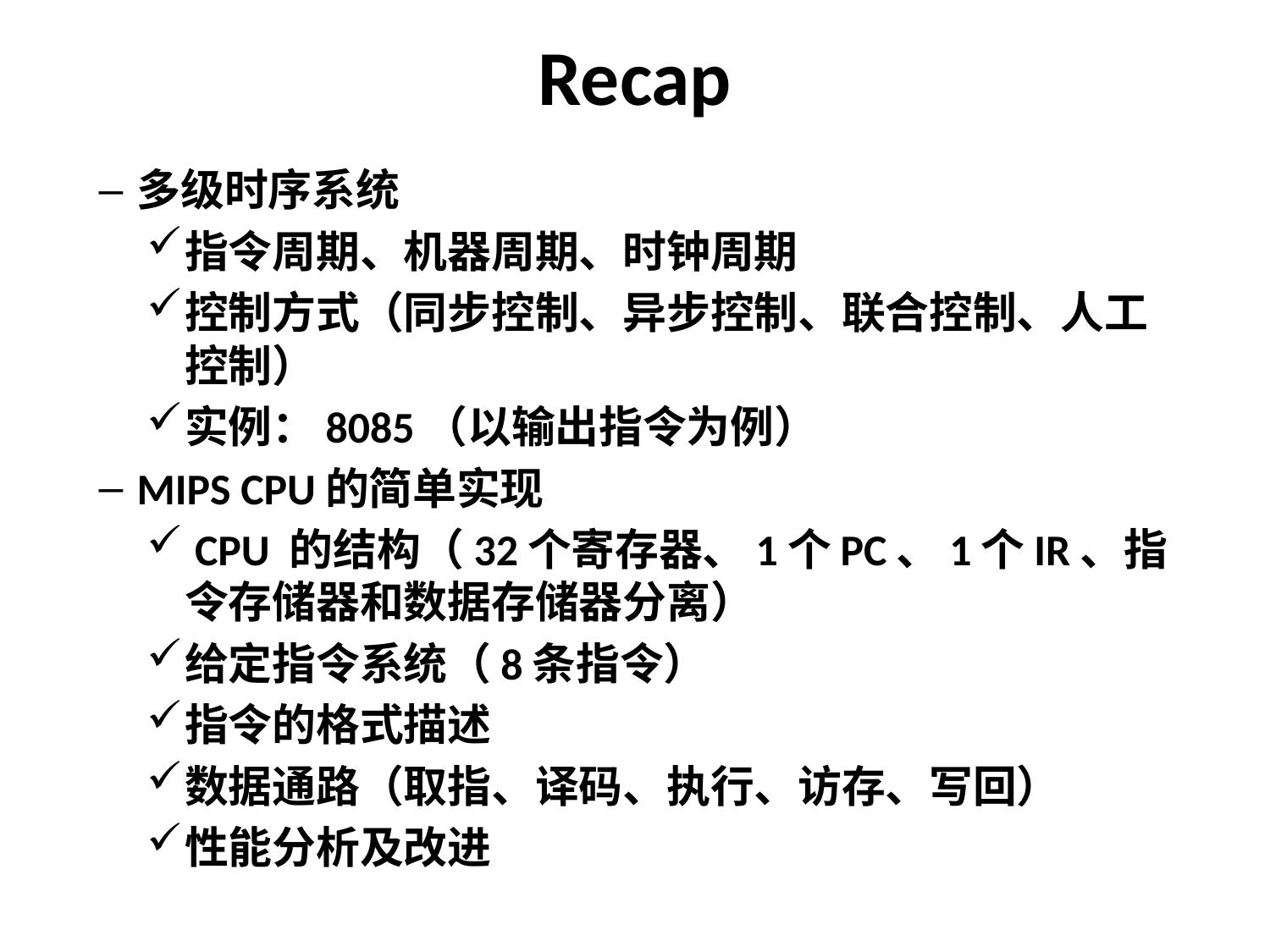

# Recap
多级时序系统
指令周期、机器周期、时钟周期
控制方式（同步控制、异步控制、联合控制、人工控制）
实例：8085（以输出指令为例）
MIPS CPU的简单实现
 CPU 的结构（32个寄存器、1个PC、1个IR、指令存储器和数据存储器分离）
给定指令系统（8条指令）
指令的格式描述
数据通路（取指、译码、执行、访存、写回）
性能分析及改进